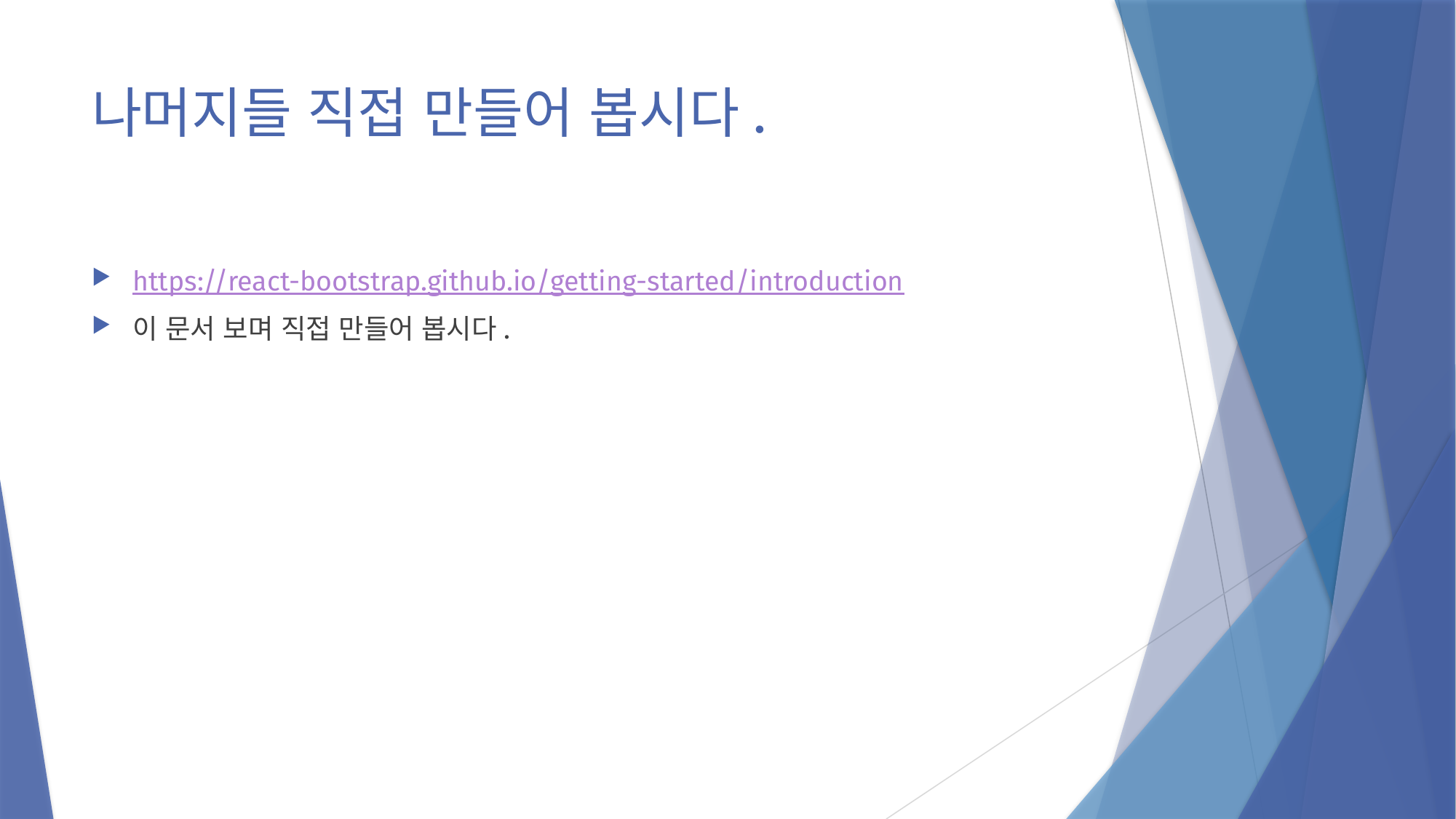

# 나머지들 직접 만들어 봅시다.
https://react-bootstrap.github.io/getting-started/introduction
이 문서 보며 직접 만들어 봅시다.